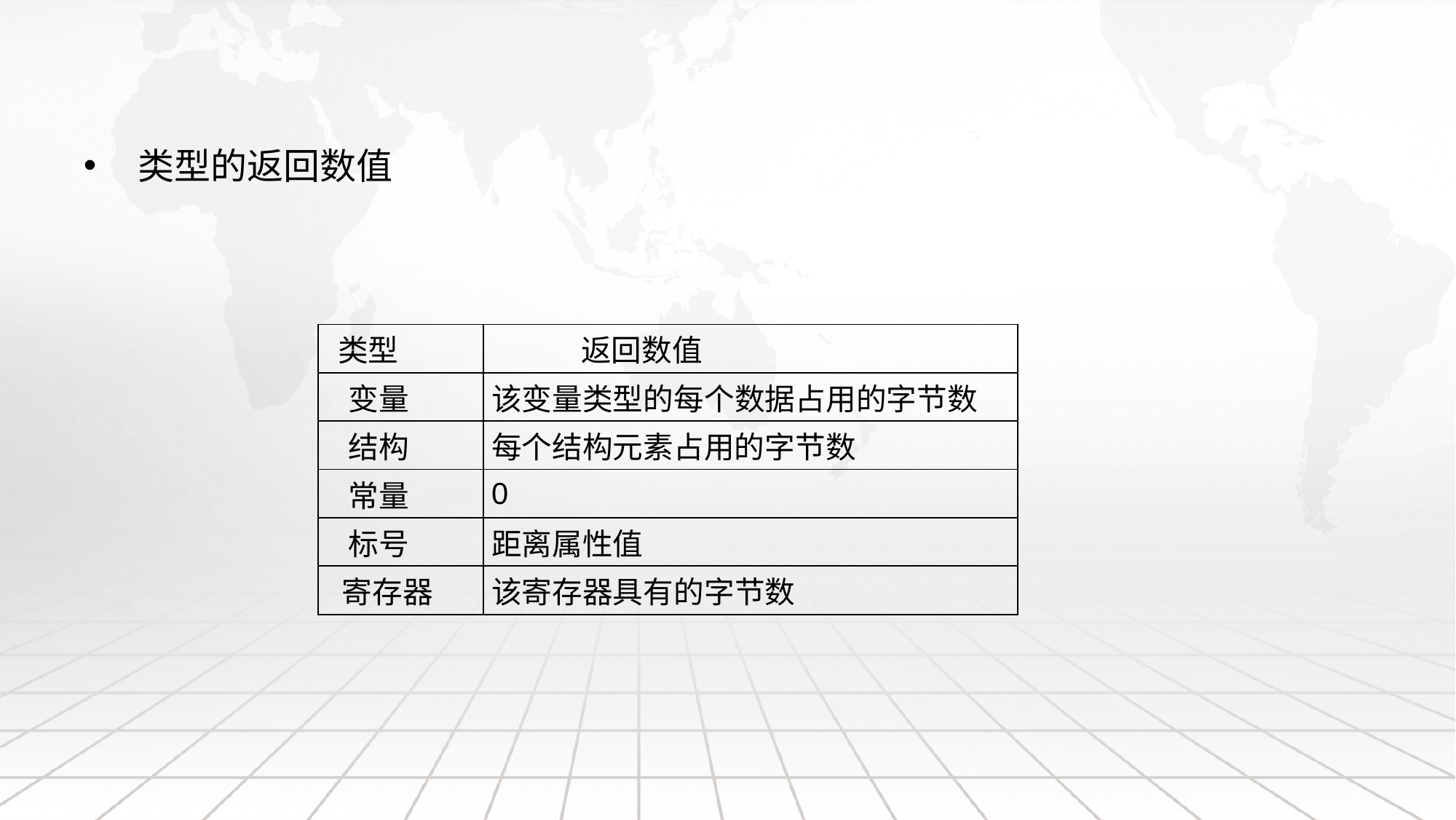

类型的返回数值

| 类型 | 返回数值 |
| --- | --- |
| 变量 | 该变量类型的每个数据占用的字节数 |
| 结构 | 每个结构元素占用的字节数 |
| 常量 | 0 |
| 标号 | 距离属性值 |
| 寄存器 | 该寄存器具有的字节数 |